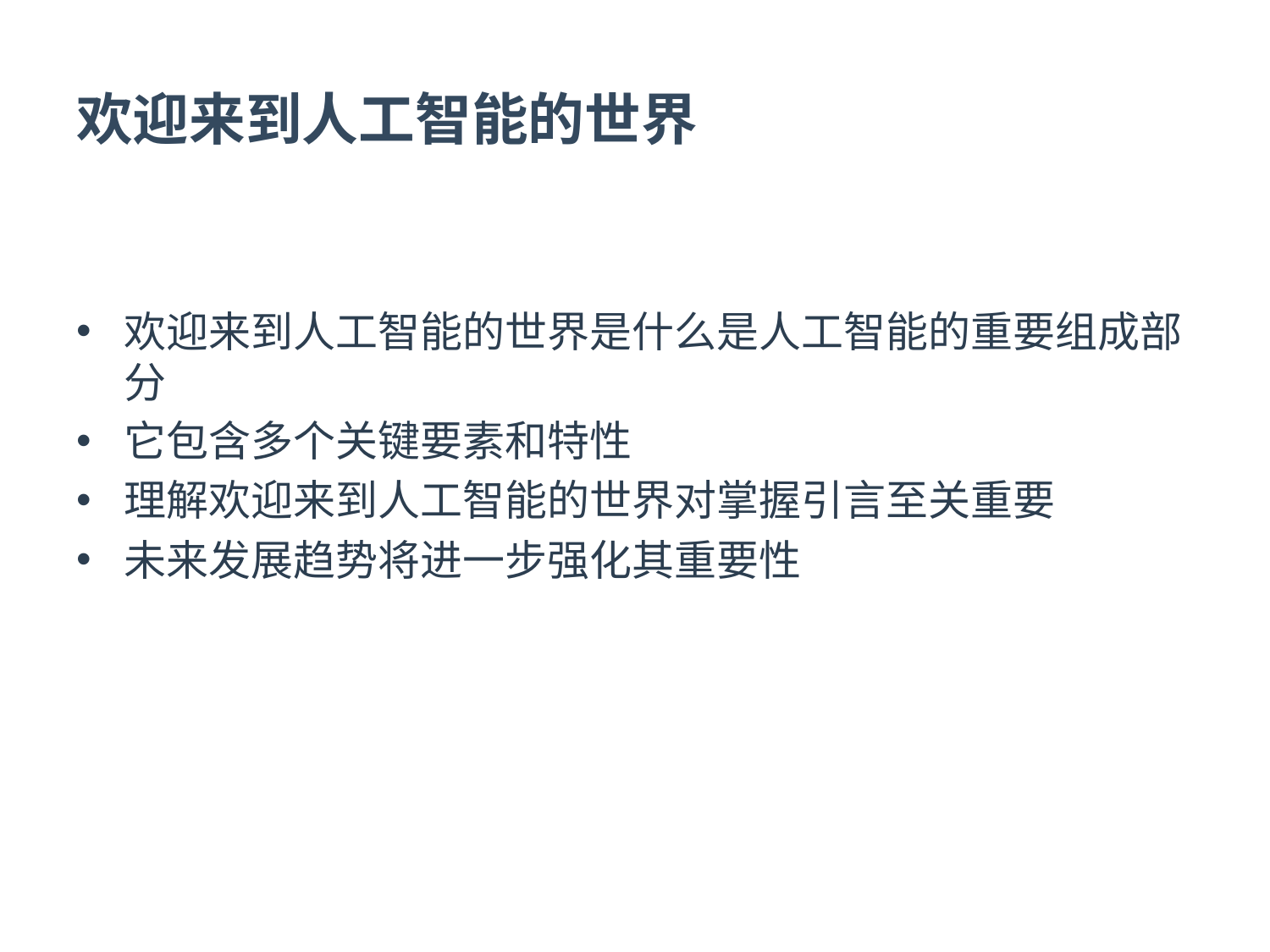

# 欢迎来到人工智能的世界

欢迎来到人工智能的世界是什么是人工智能的重要组成部分
它包含多个关键要素和特性
理解欢迎来到人工智能的世界对掌握引言至关重要
未来发展趋势将进一步强化其重要性